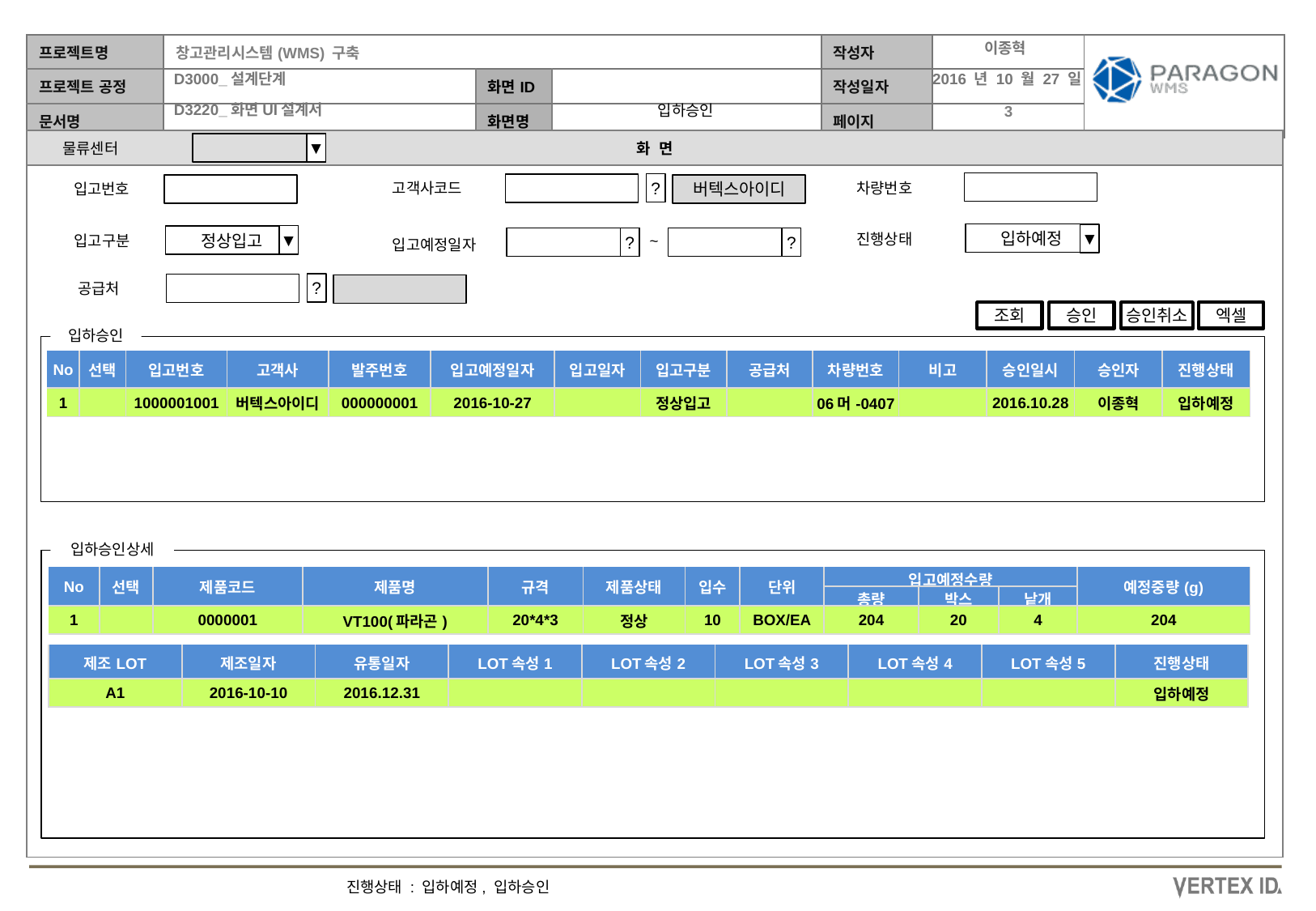

이종혁
2016 년 10 월 27 일
입하승인
물류센터

▼
고객사코드
차량번호

입고번호
?

버텍스아이디
진행상태
입하예정
▼
▼
~
입고구분
정상입고

?

?
입고예정일자
공급처
?

조회
승인
승인취소
엑셀
입하승인

| No | 선택 | 입고번호 | 고객사 | 발주번호 | 입고예정일자 | 입고일자 | 입고구분 | 공급처 | 차량번호 | 비고 | 승인일시 | 승인자 | 진행상태 |
| --- | --- | --- | --- | --- | --- | --- | --- | --- | --- | --- | --- | --- | --- |
| 1 |  | 1000001001 | 버텍스아이디 | 000000001 | 2016-10-27 |  | 정상입고 |  | 06머-0407 |  | 2016.10.28 | 이종혁 | 입하예정 |
입하검수상세
입하승인상세

| No | 선택 | 제품코드 | 제품명 | 규격 | 제품상태 | 입수 | 단위 | 입고예정수량 |  |  | 예정중량(g) |
| --- | --- | --- | --- | --- | --- | --- | --- | --- | --- | --- | --- |
|  |  |  |  |  |  |  |  | 총량 | 박스 | 낱개 |  |
| 1 |  | 0000001 | VT100(파라곤) | 20\*4\*3 | 정상 | 10 | BOX/EA | 204 | 20 | 4 | 204 |
| 제조LOT | 제조일자 | 유통일자 | LOT속성1 | LOT속성2 | LOT속성3 | LOT속성4 | LOT속성5 | 진행상태 |
| --- | --- | --- | --- | --- | --- | --- | --- | --- |
| A1 | 2016-10-10 | 2016.12.31 |  |  |  |  |  | 입하예정 |
진행상태 : 입하예정, 입하승인